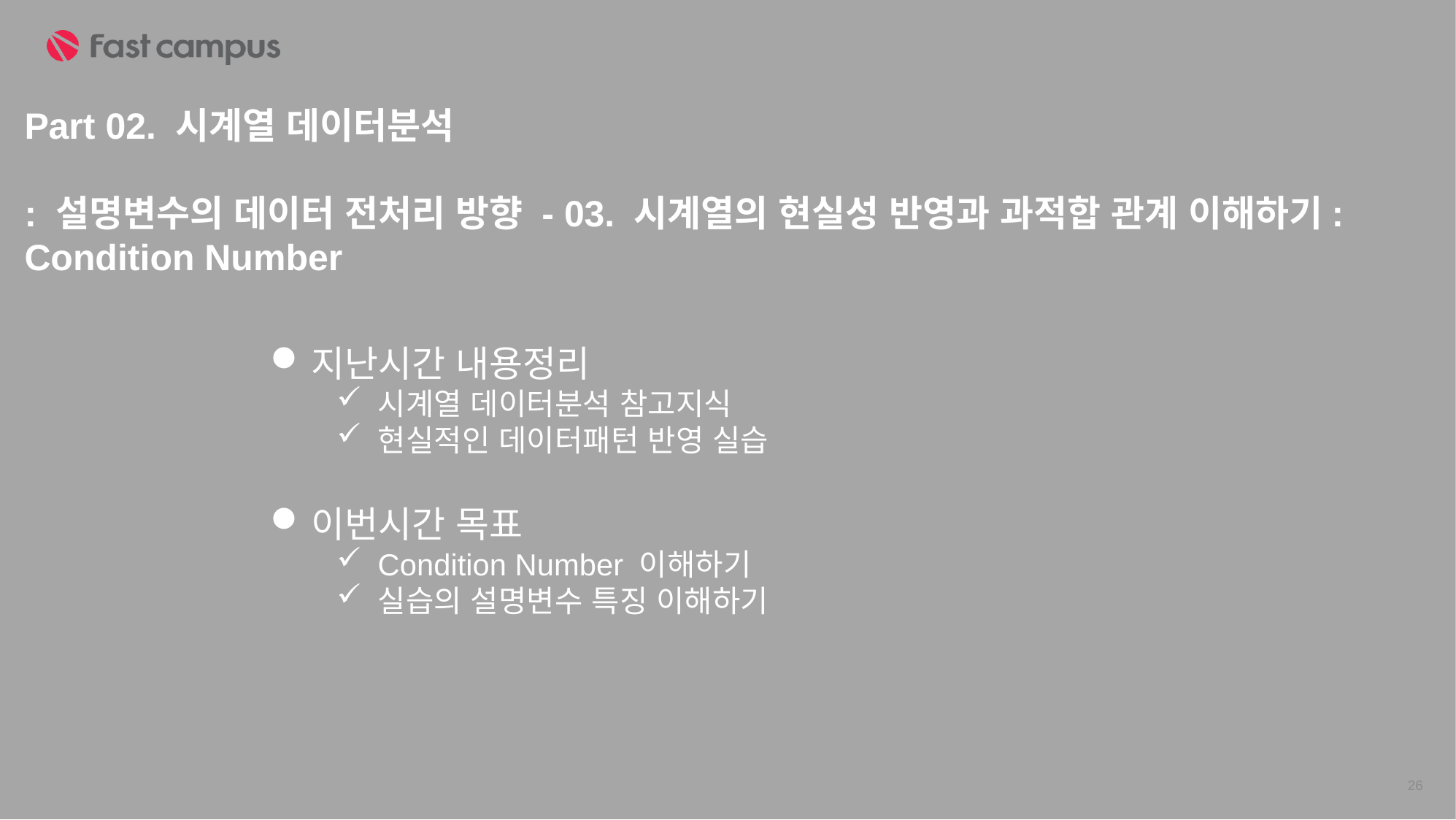

Part 02. 시계열 데이터분석

: 설명변수의 데이터 전처리 방향 - 03. 시계열의 현실성 반영과 과적합 관계 이해하기: Condition Number
지난시간 내용정리
시계열 데이터분석 참고지식
현실적인 데이터패턴 반영 실습

이번시간 목표
Condition Number 이해하기
실습의 설명변수 특징 이해하기
26